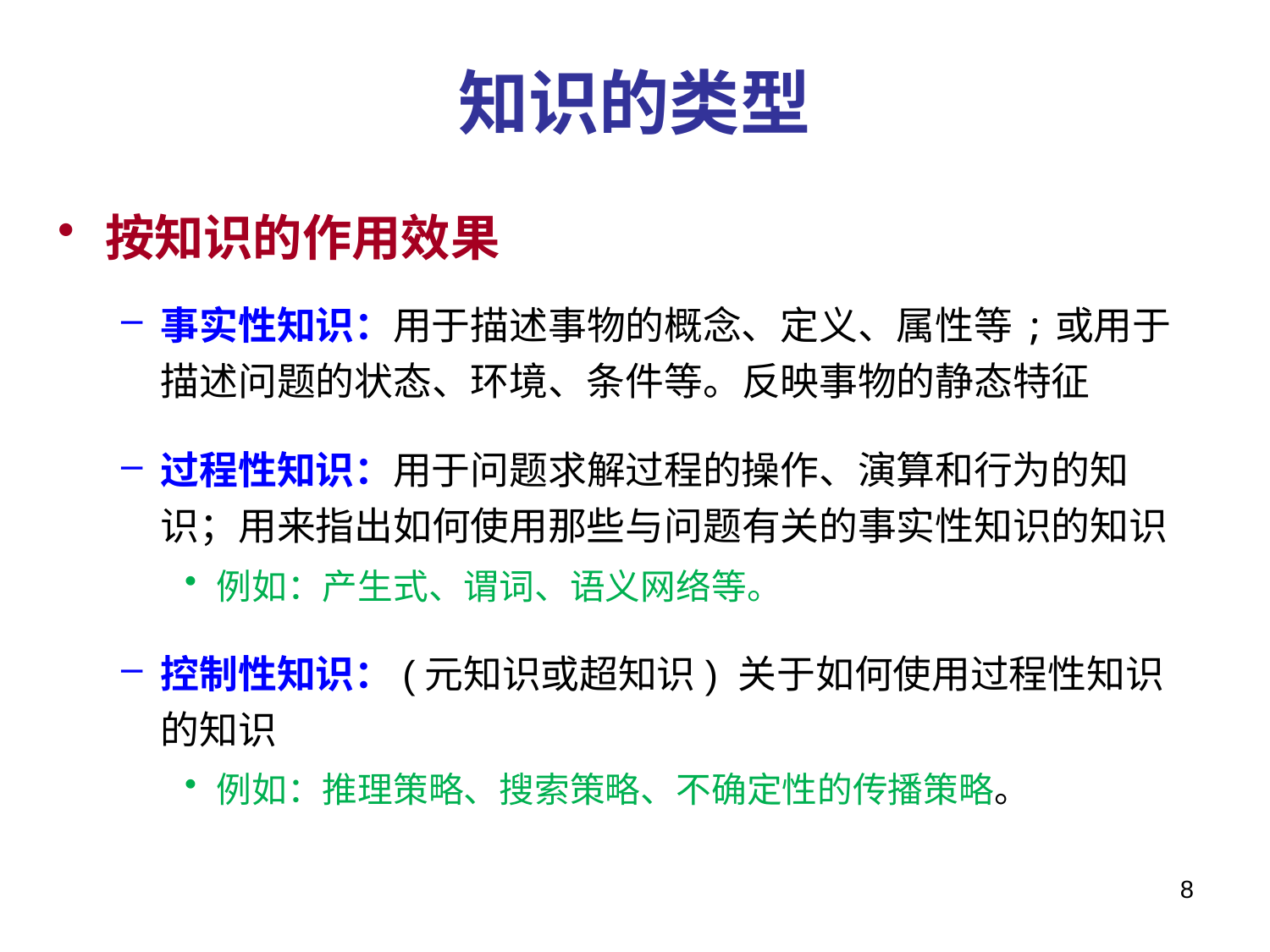

# 知识的类型
按知识的作用效果

事实性知识：用于描述事物的概念、定义、属性等;或用于描述问题的状态、环境、条件等。反映事物的静态特征

过程性知识：用于问题求解过程的操作、演算和行为的知识；用来指出如何使用那些与问题有关的事实性知识的知识
例如：产生式、谓词、语义网络等。

控制性知识：(元知识或超知识) 关于如何使用过程性知识的知识
例如：推理策略、搜索策略、不确定性的传播策略。
8